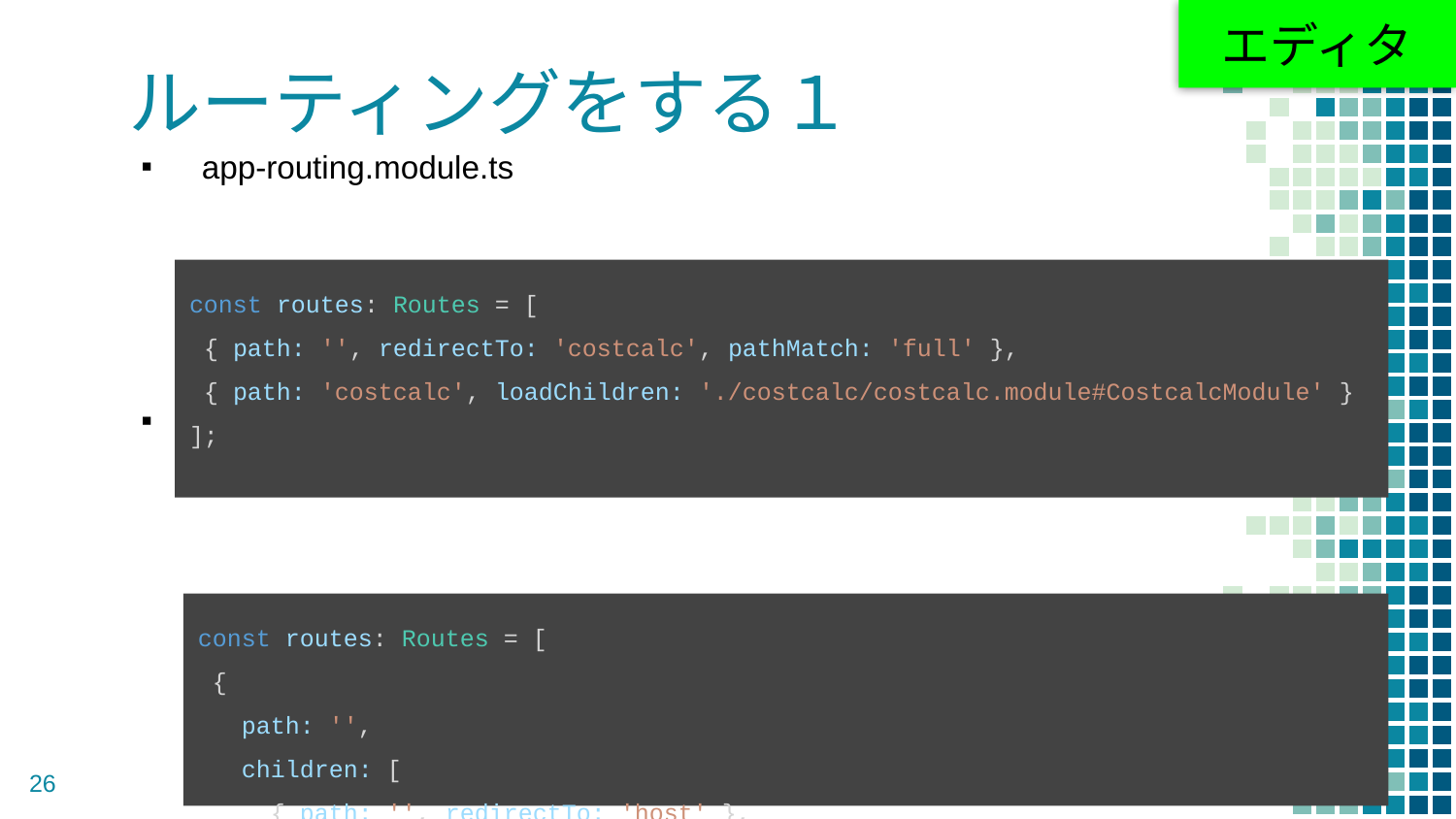

エディタ
# ルーティングをする１

app-routing.module.ts

costcalc-routing.module.ts

const routes: Routes = [
 { path: '', redirectTo: 'costcalc', pathMatch: 'full' },
 { path: 'costcalc', loadChildren: './costcalc/costcalc.module#CostcalcModule' }
];

const routes: Routes = [
 {
   path: '',
   children: [
     { path: '', redirectTo: 'host' },
     { path: '', redirectTo: '', pathMatch: 'prefix' },
     { path: 'host', component: HostComponent }
   ]
 }
];
26